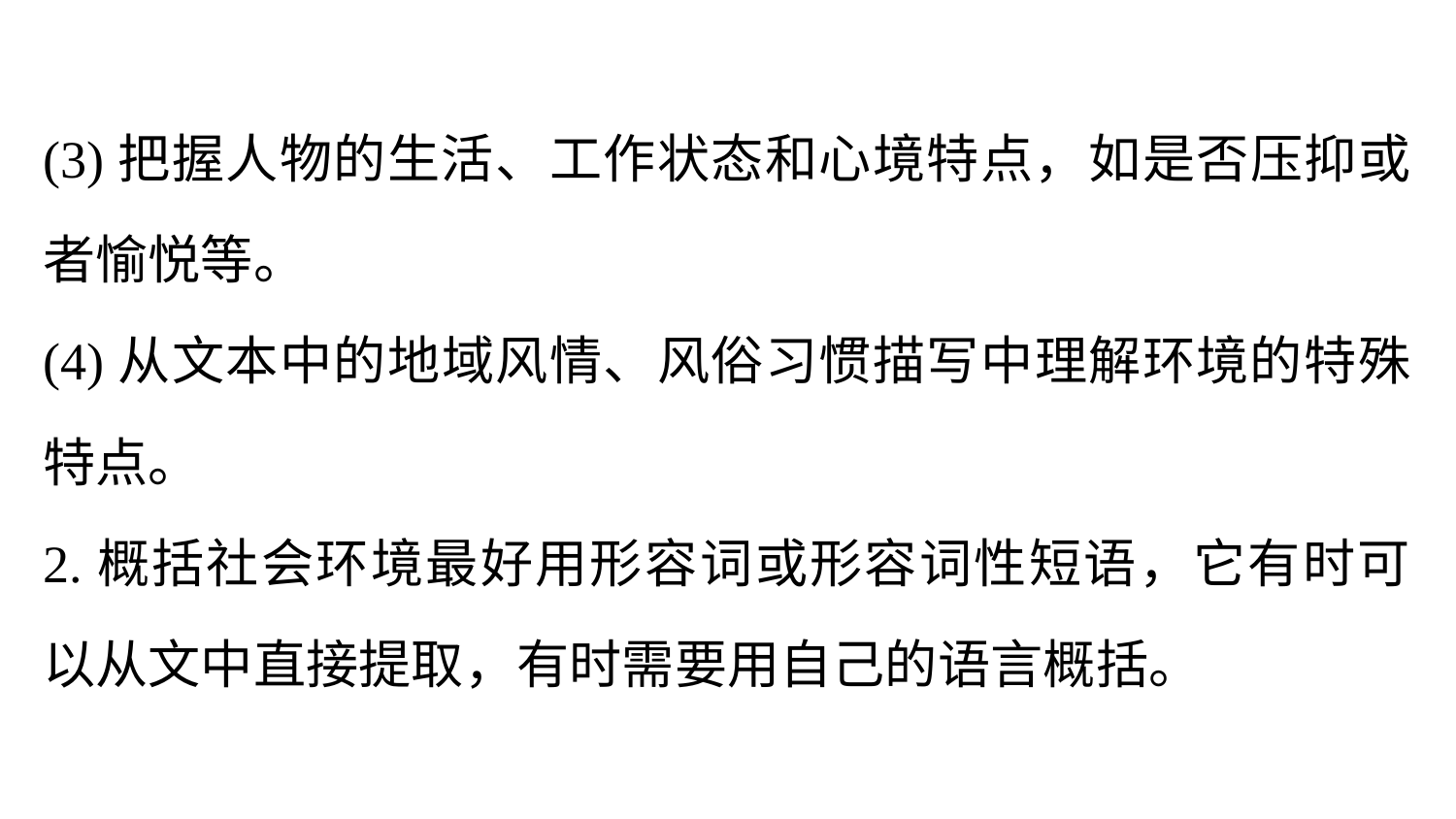

(3)把握人物的生活、工作状态和心境特点，如是否压抑或者愉悦等。
(4)从文本中的地域风情、风俗习惯描写中理解环境的特殊特点。
2.概括社会环境最好用形容词或形容词性短语，它有时可以从文中直接提取，有时需要用自己的语言概括。